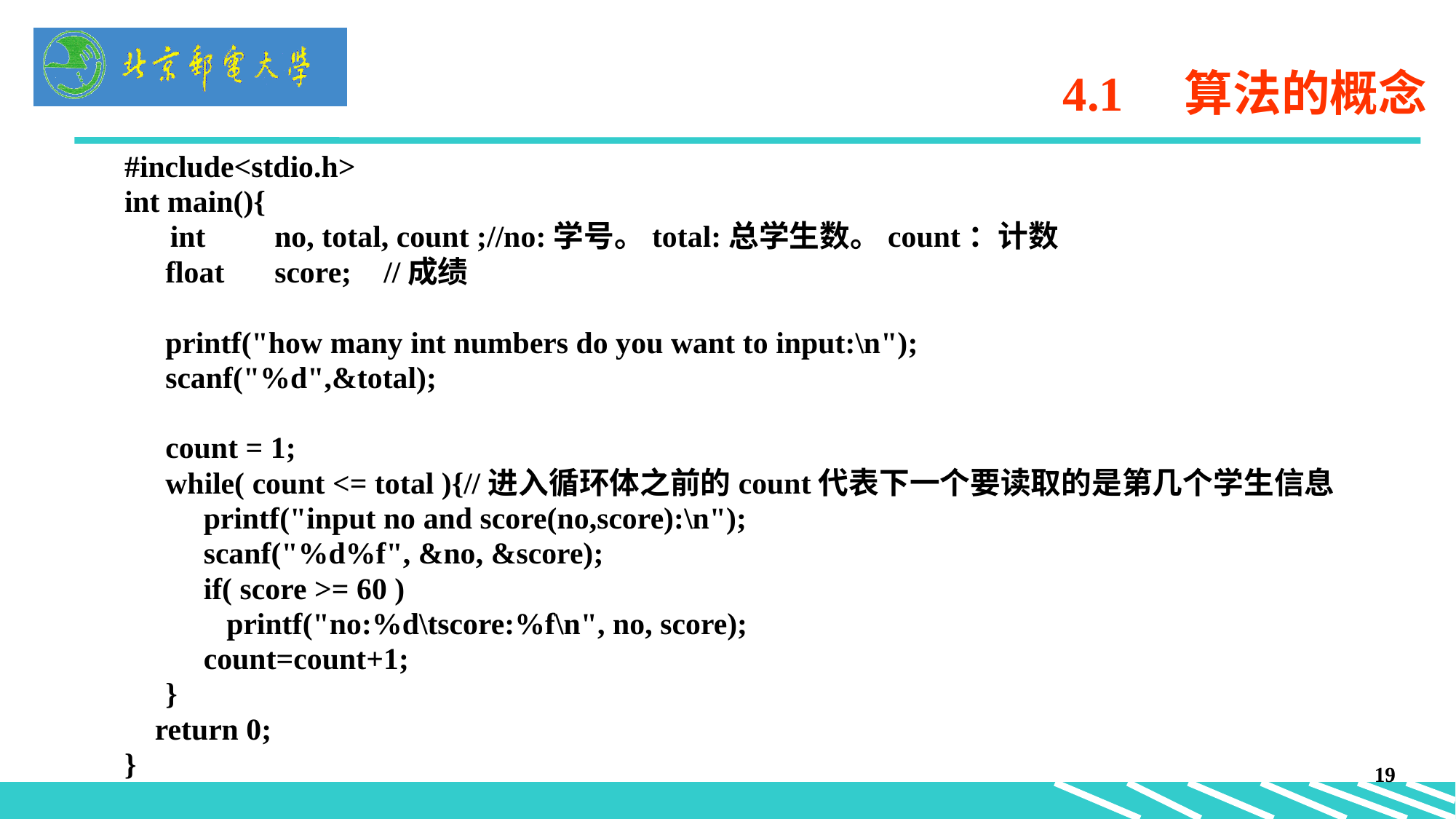

# 4.1    算法的概念
#include<stdio.h>
int main(){
      int	no, total, count ;//no:学号。total:总学生数。count：计数
	float	score;	//成绩

	printf("how many int numbers do you want to input:\n");
	scanf("%d",&total);

	count = 1;
	while( count <= total ){//进入循环体之前的count代表下一个要读取的是第几个学生信息
	     printf("input no and score(no,score):\n");
	     scanf("%d%f", &no, &score);
	     if( score >= 60 )
	        printf("no:%d\tscore:%f\n", no, score);
	     count=count+1;
	}
    return 0;
}
19